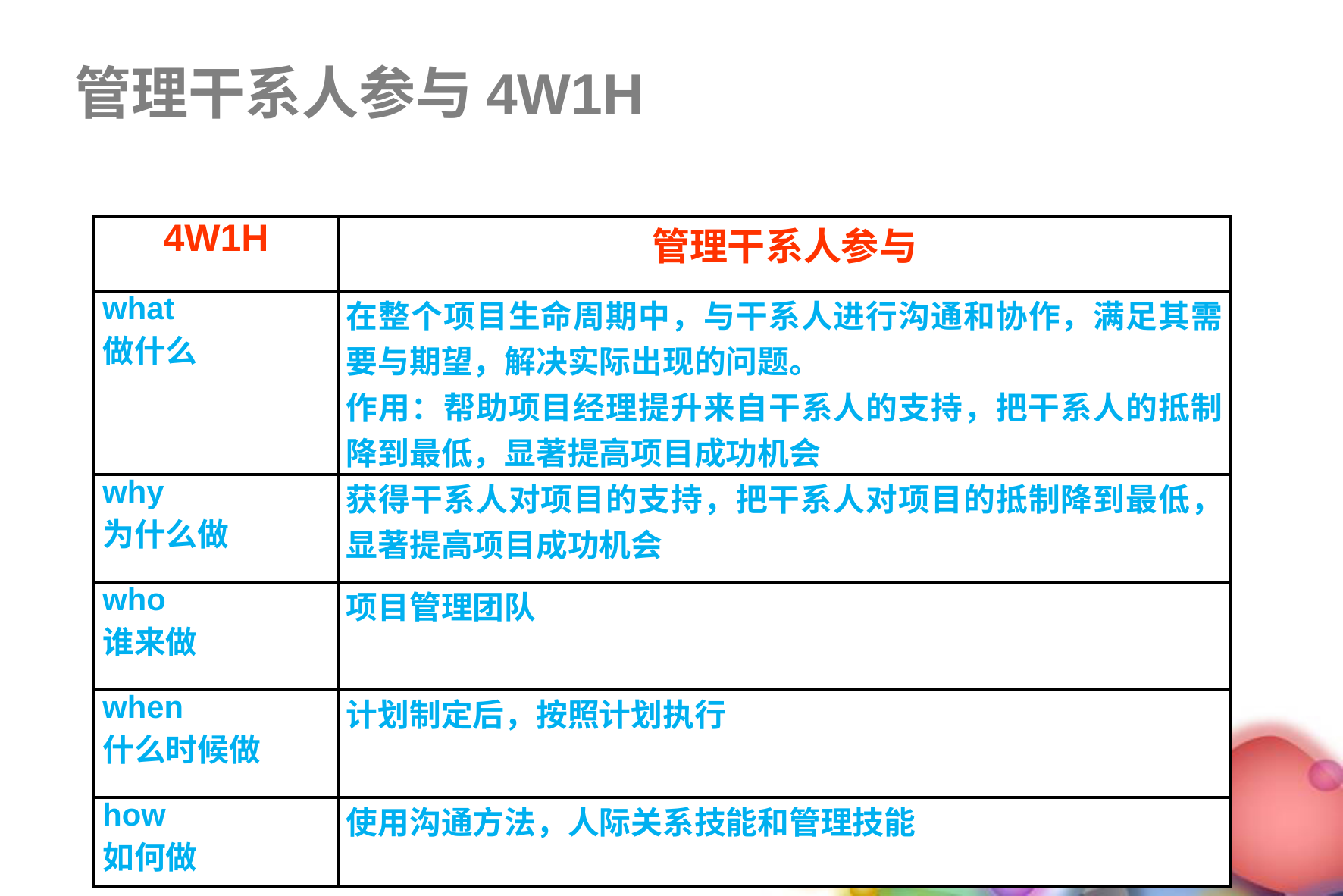

管理干系人参与4W1H
| 4W1H | 管理干系人参与 |
| --- | --- |
| what 做什么 | 在整个项目生命周期中，与干系人进行沟通和协作，满足其需要与期望，解决实际出现的问题。 作用：帮助项目经理提升来自干系人的支持，把干系人的抵制降到最低，显著提高项目成功机会 |
| why 为什么做 | 获得干系人对项目的支持，把干系人对项目的抵制降到最低，显著提高项目成功机会 |
| who 谁来做 | 项目管理团队 |
| when 什么时候做 | 计划制定后，按照计划执行 |
| how 如何做 | 使用沟通方法，人际关系技能和管理技能 |